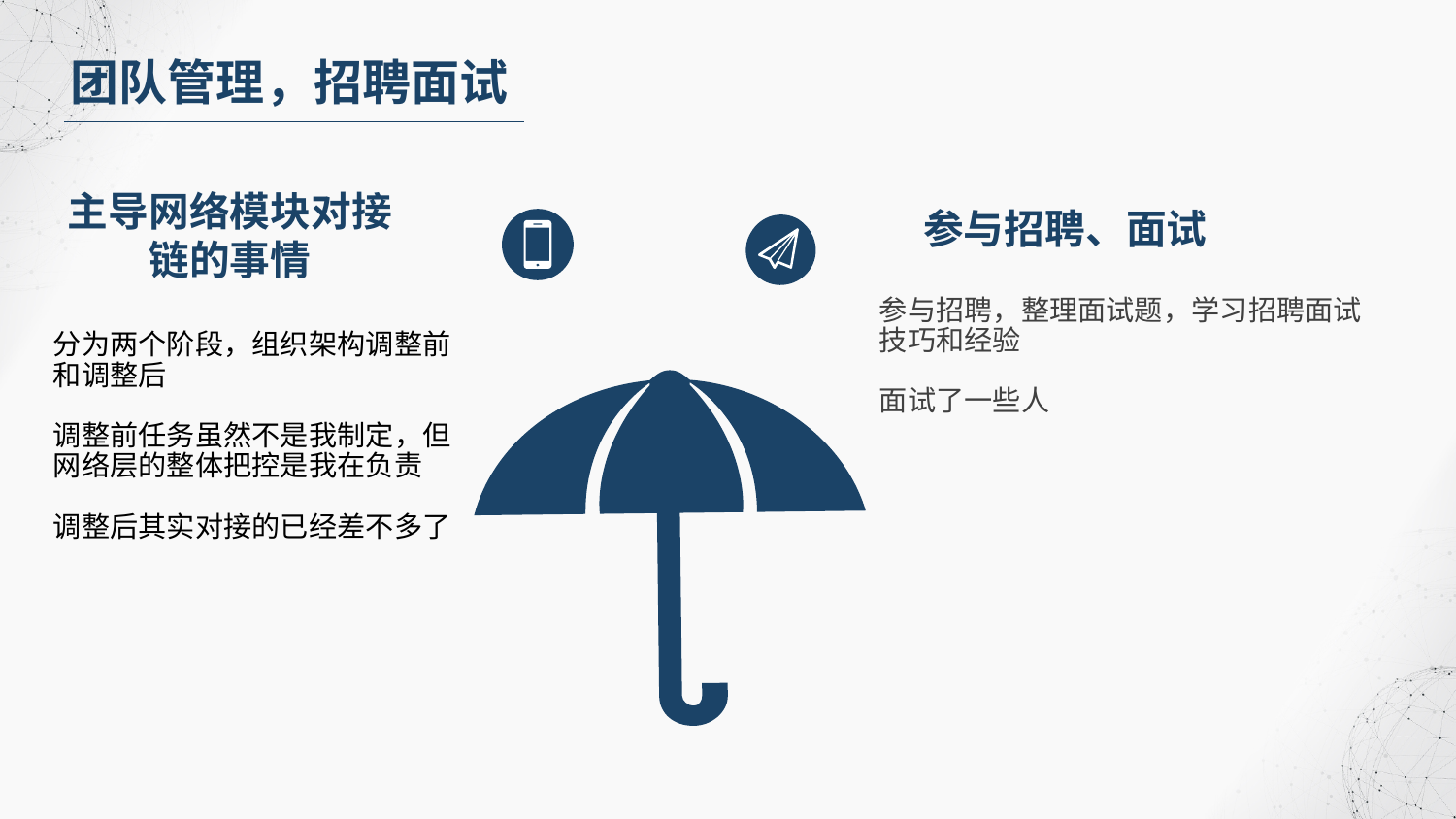

团队管理，招聘面试
主导网络模块对接链的事情
参与招聘、面试

参与招聘，整理面试题，学习招聘面试技巧和经验

面试了一些人
分为两个阶段，组织架构调整前和调整后

调整前任务虽然不是我制定，但网络层的整体把控是我在负责

调整后其实对接的已经差不多了